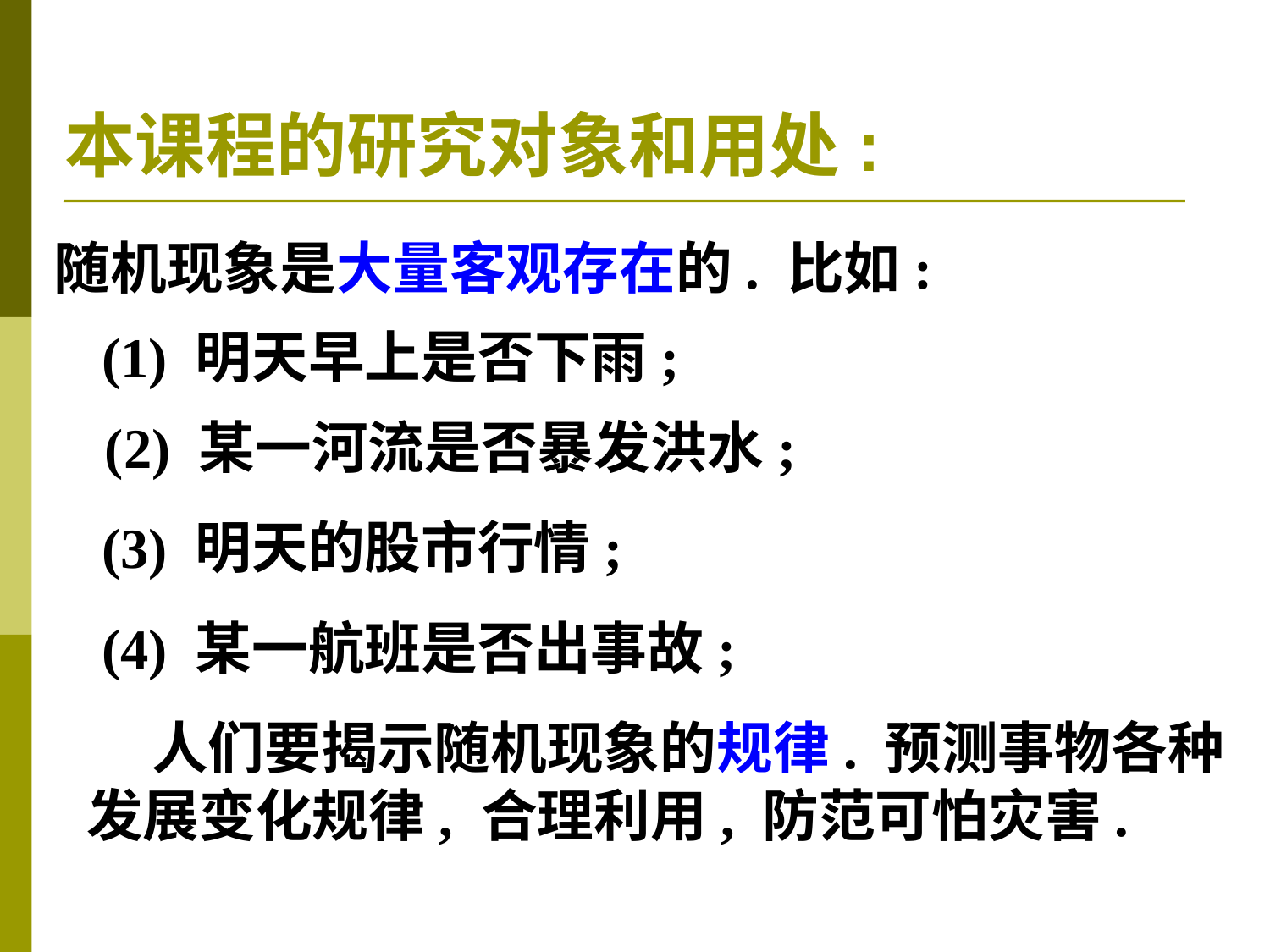

本课程的研究对象和用处:
随机现象是大量客观存在的. 比如:
(1) 明天早上是否下雨;
(2) 某一河流是否暴发洪水;
(3) 明天的股市行情;
(4) 某一航班是否出事故;
    人们要揭示随机现象的规律. 预测事物各种
发展变化规律, 合理利用, 防范可怕灾害.